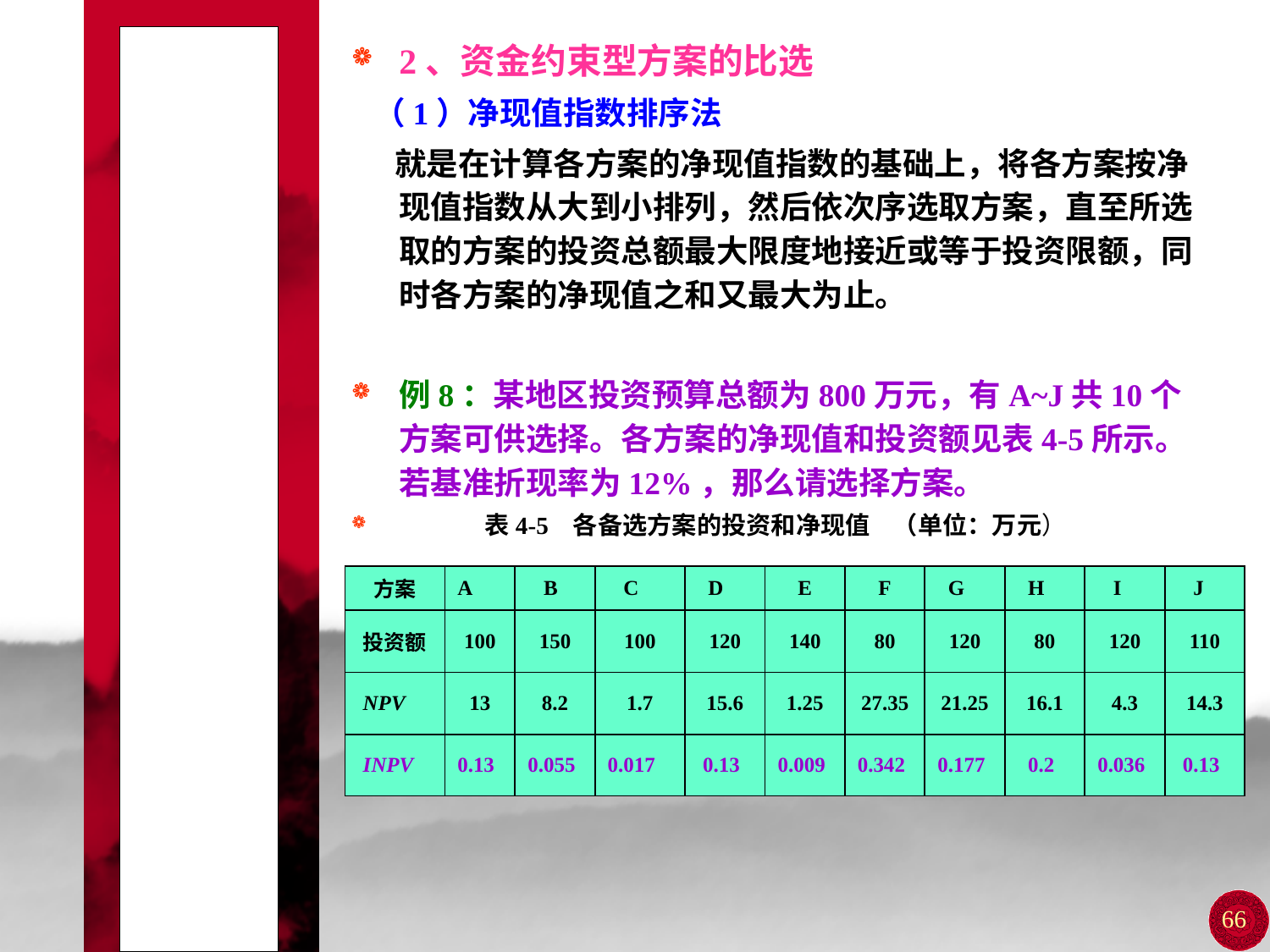

# 第三节    不同类型方案的评价与选择
2、资金约束型方案的比选
  （1）净现值指数排序法
     就是在计算各方案的净现值指数的基础上，将各方案按净现值指数从大到小排列，然后依次序选取方案，直至所选取的方案的投资总额最大限度地接近或等于投资限额，同时各方案的净现值之和又最大为止。

例8：某地区投资预算总额为800万元，有A~J共10个方案可供选择。各方案的净现值和投资额见表4-5所示。若基准折现率为12%，那么请选择方案。
              表4-5   各备选方案的投资和净现值    （单位：万元）

| 方案 | A | B | C | D | E | F | G | H | I | J |
| --- | --- | --- | --- | --- | --- | --- | --- | --- | --- | --- |
| 投资额 | 100 | 150 | 100 | 120 | 140 | 80 | 120 | 80 | 120 | 110 |
| NPV | 13 | 8.2 | 1.7 | 15.6 | 1.25 | 27.35 | 21.25 | 16.1 | 4.3 | 14.3 |
| INPV | 0.13 | 0.055 | 0.017 | 0.13 | 0.009 | 0.342 | 0.177 | 0.2 | 0.036 | 0.13 |

66